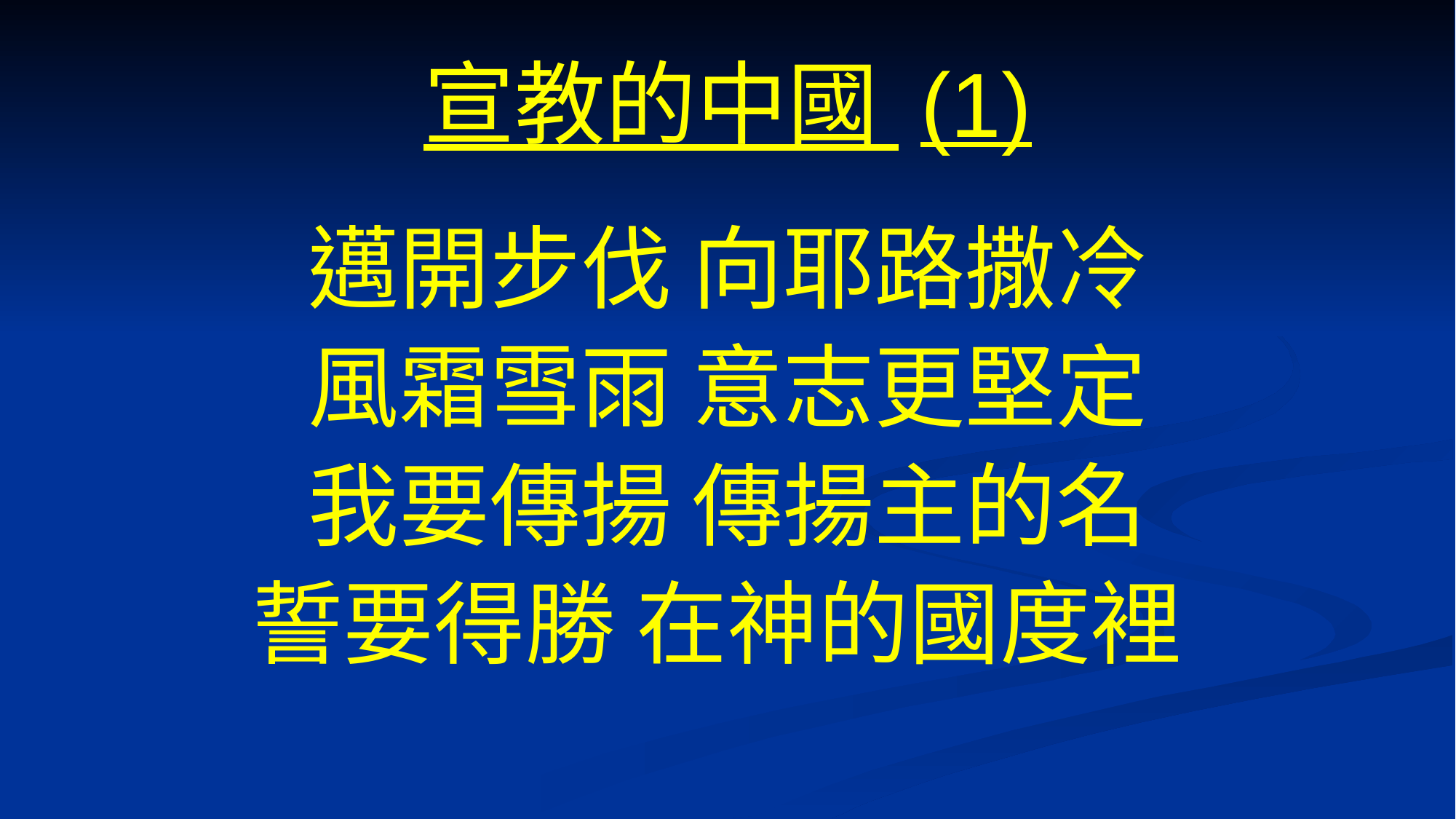

# 宣教的中國 (1)
邁開步伐 向耶路撒冷
風霜雪雨 意志更堅定
我要傳揚 傳揚主的名
誓要得勝 在神的國度裡